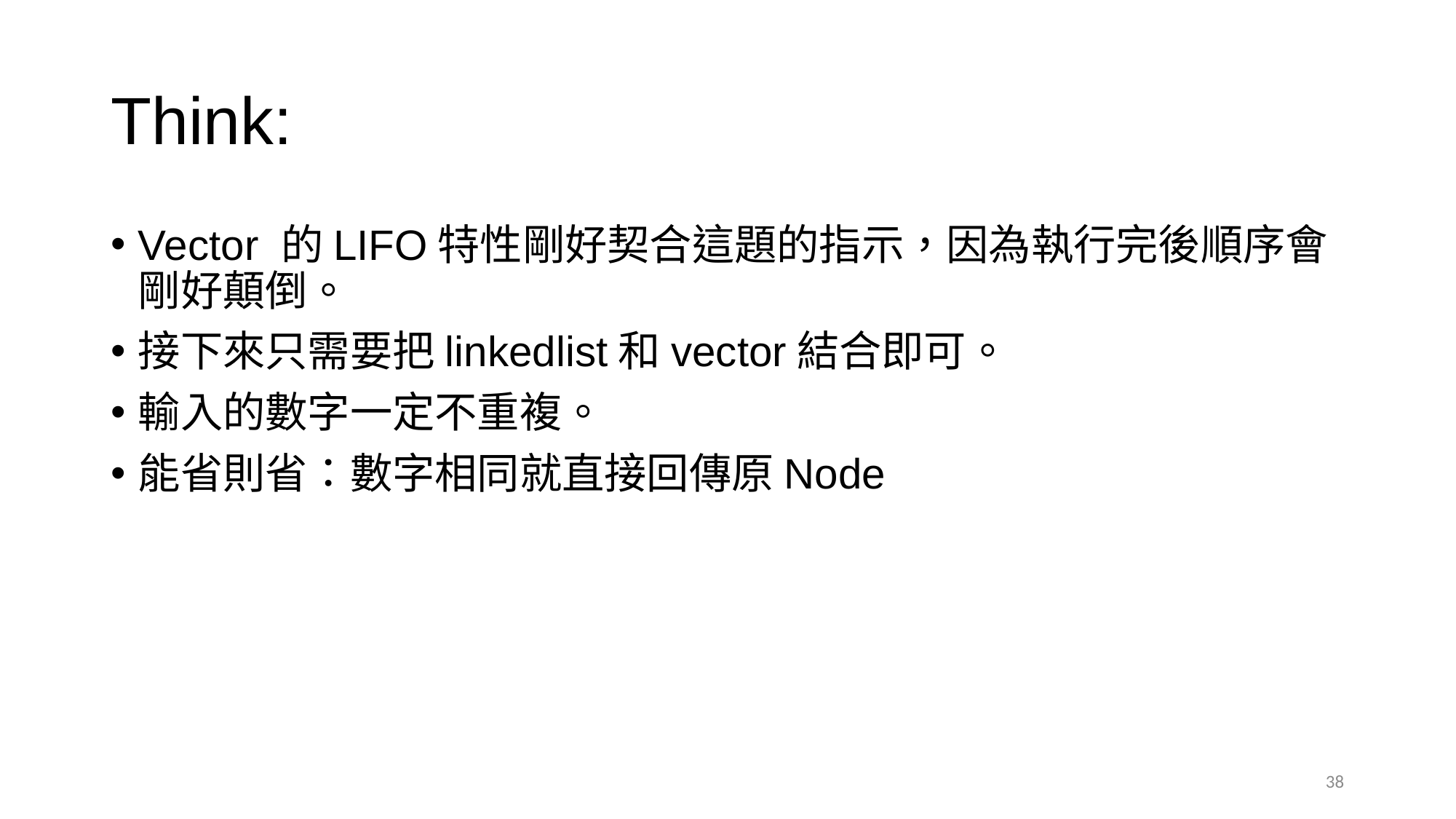

# Think:
Vector 的LIFO特性剛好契合這題的指示，因為執行完後順序會剛好顛倒。
接下來只需要把linkedlist和vector結合即可。
輸入的數字一定不重複。
能省則省：數字相同就直接回傳原Node
38